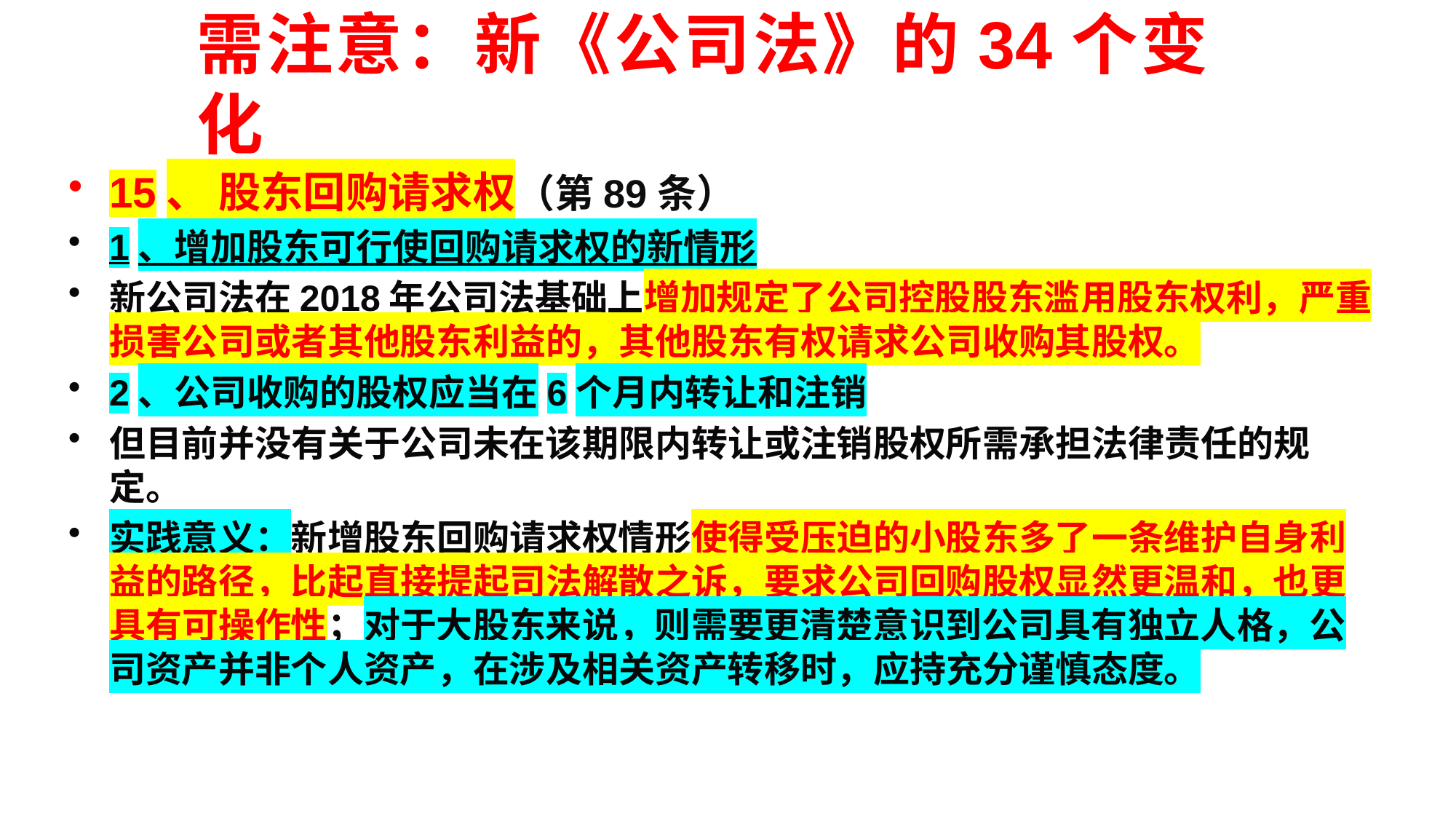

# 需注意：新《公司法》的34个变化
15、 股东回购请求权（第89条）
1、增加股东可行使回购请求权的新情形
新公司法在2018年公司法基础上增加规定了公司控股股东滥用股东权利，严重损害公司或者其他股东利益的，其他股东有权请求公司收购其股权。
2、公司收购的股权应当在6个月内转让和注销
但目前并没有关于公司未在该期限内转让或注销股权所需承担法律责任的规定。
实践意义：新增股东回购请求权情形使得受压迫的小股东多了一条维护自身利益的路径，比起直接提起司法解散之诉，要求公司回购股权显然更温和，也更具有可操作性；对于大股东来说，则需要更清楚意识到公司具有独立人格，公司资产并非个人资产，在涉及相关资产转移时，应持充分谨慎态度。